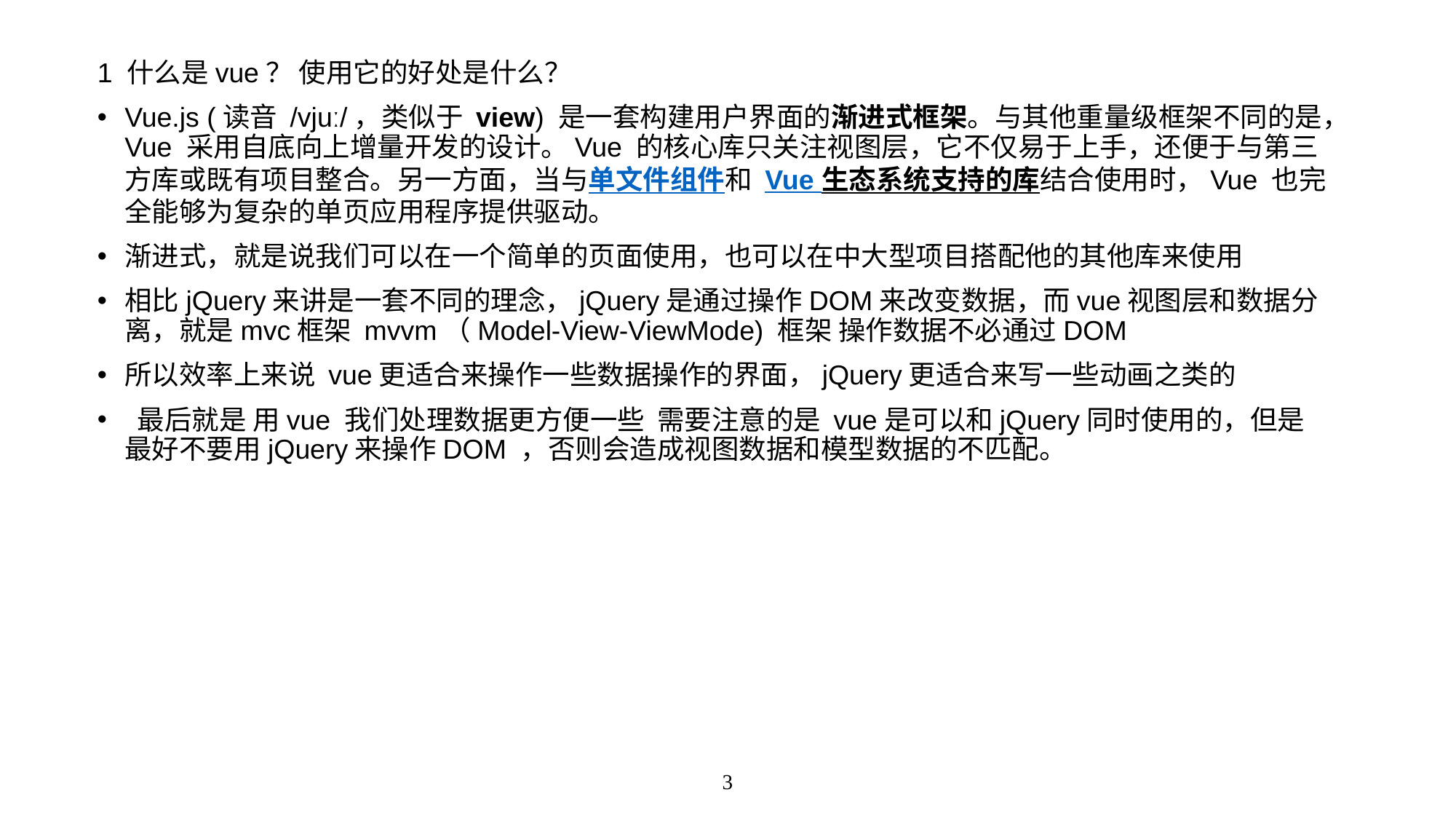

1 什么是vue？ 使用它的好处是什么？
Vue.js (读音 /vjuː/，类似于 view) 是一套构建用户界面的渐进式框架。与其他重量级框架不同的是，Vue 采用自底向上增量开发的设计。Vue 的核心库只关注视图层，它不仅易于上手，还便于与第三方库或既有项目整合。另一方面，当与单文件组件和 Vue 生态系统支持的库结合使用时，Vue 也完全能够为复杂的单页应用程序提供驱动。
渐进式，就是说我们可以在一个简单的页面使用，也可以在中大型项目搭配他的其他库来使用
相比jQuery来讲是一套不同的理念，jQuery是通过操作DOM来改变数据，而vue视图层和数据分离，就是mvc框架 mvvm（Model-View-ViewMode) 框架 操作数据不必通过DOM
所以效率上来说 vue更适合来操作一些数据操作的界面，jQuery更适合来写一些动画之类的
 最后就是 用vue 我们处理数据更方便一些  需要注意的是 vue是可以和jQuery同时使用的，但是最好不要用jQuery来操作DOM ，否则会造成视图数据和模型数据的不匹配。

3